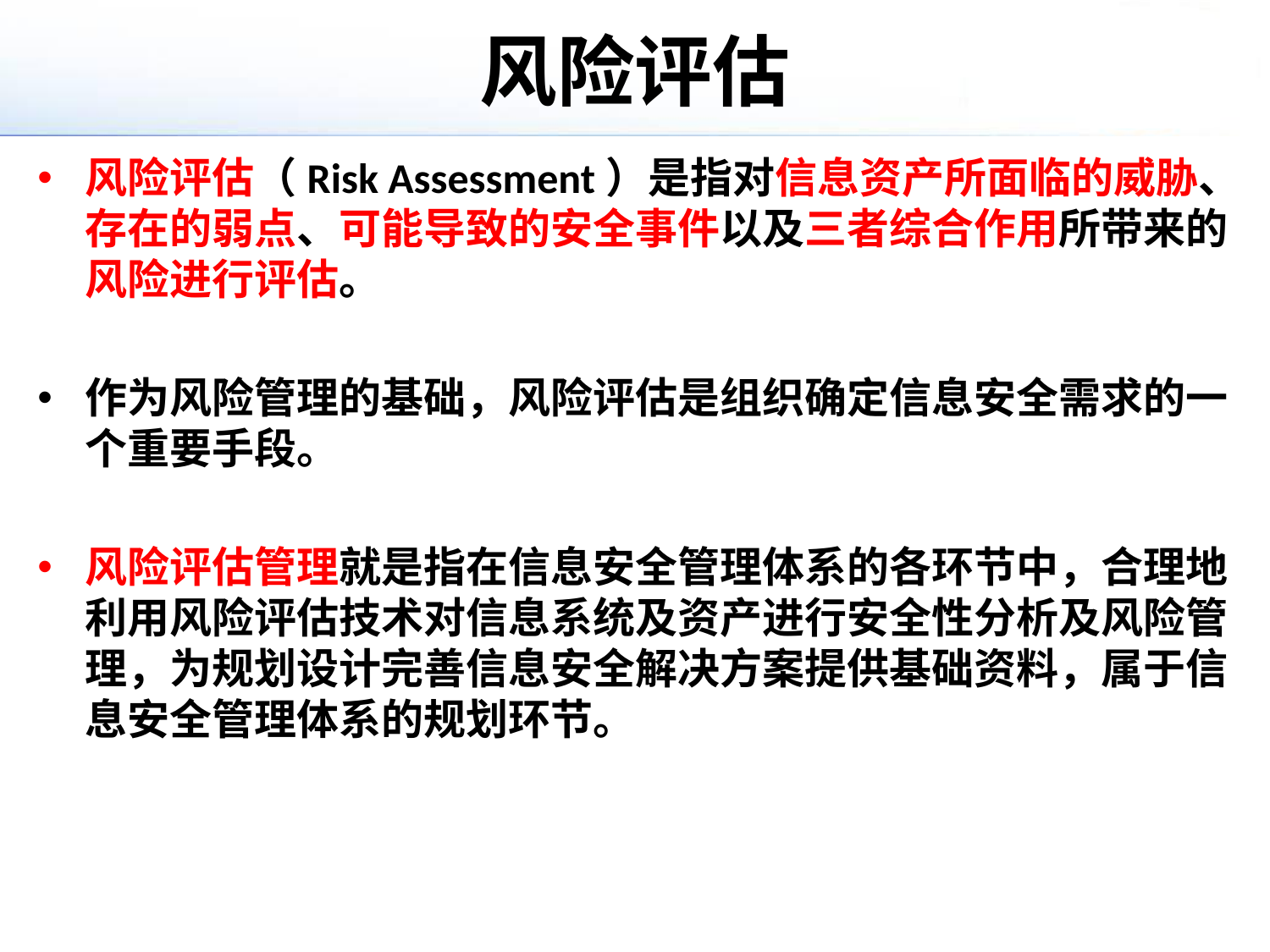

# 风险评估
风险评估（Risk Assessment）是指对信息资产所面临的威胁、存在的弱点、可能导致的安全事件以及三者综合作用所带来的风险进行评估。

作为风险管理的基础，风险评估是组织确定信息安全需求的一个重要手段。

风险评估管理就是指在信息安全管理体系的各环节中，合理地利用风险评估技术对信息系统及资产进行安全性分析及风险管理，为规划设计完善信息安全解决方案提供基础资料，属于信息安全管理体系的规划环节。